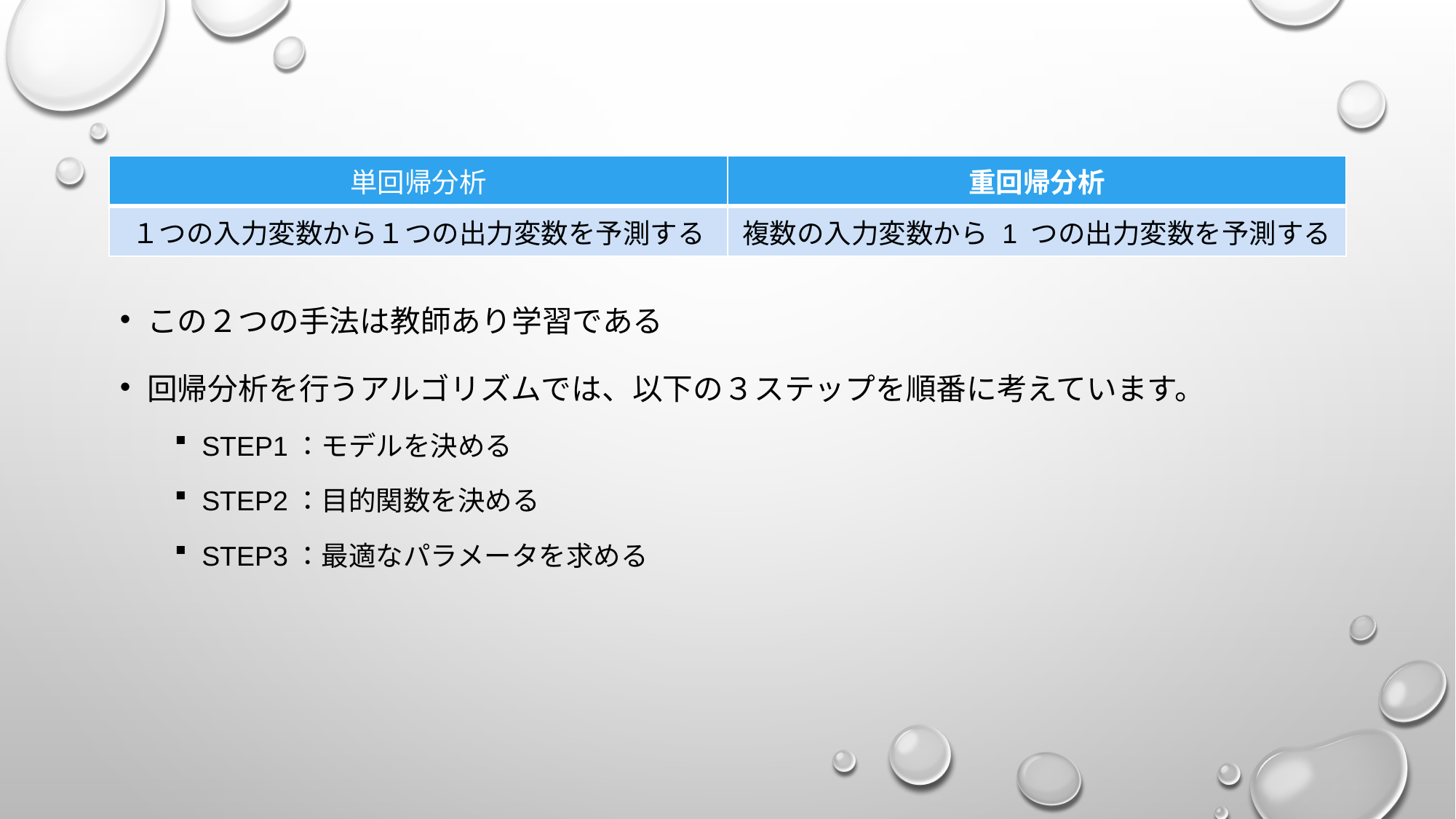

| 単回帰分析 | 重回帰分析 |
| --- | --- |
| １つの入力変数から１つの出力変数を予測する | 複数の入力変数から 1 つの出力変数を予測する |
この２つの手法は教師あり学習である
回帰分析を行うアルゴリズムでは、以下の３ステップを順番に考えています。
Step1：モデルを決める
Step2：目的関数を決める
Step3：最適なパラメータを求める